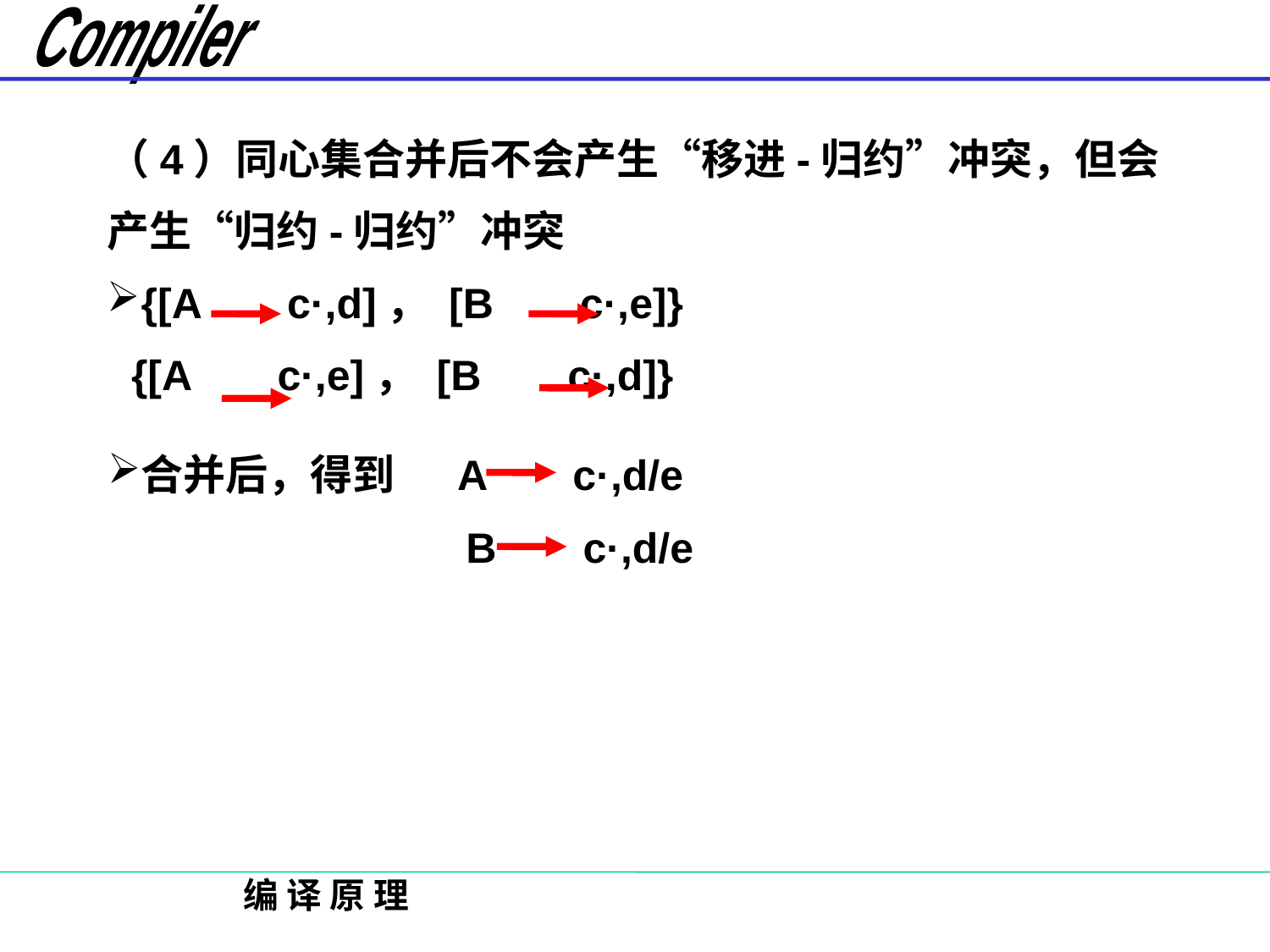

（4）同心集合并后不会产生“移进-归约”冲突，但会
产生“归约-归约”冲突
{[A  　c·,d]， [B  　c·,e]}
  {[A  　c·,e]， [B  　c·,d]}

合并后，得到　 A  　c·,d/e
　　　　　　　　 B  　c·,d/e